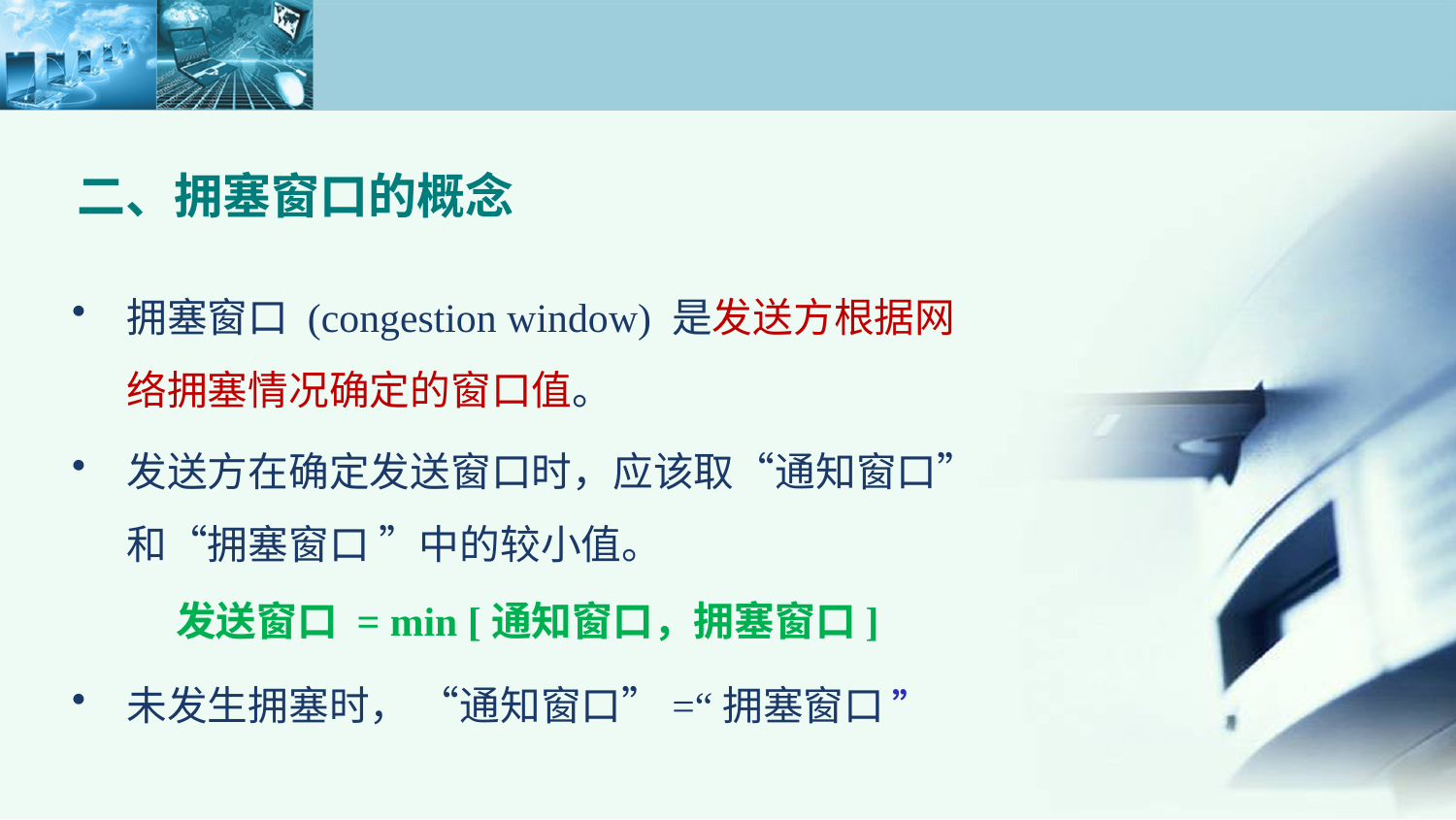

二、拥塞窗口的概念
拥塞窗口 (congestion window) 是发送方根据网络拥塞情况确定的窗口值。
发送方在确定发送窗口时，应该取“通知窗口”和“拥塞窗口 ”中的较小值。

未发生拥塞时， “通知窗口”=“拥塞窗口 ”
发送窗口 = min [通知窗口，拥塞窗口]